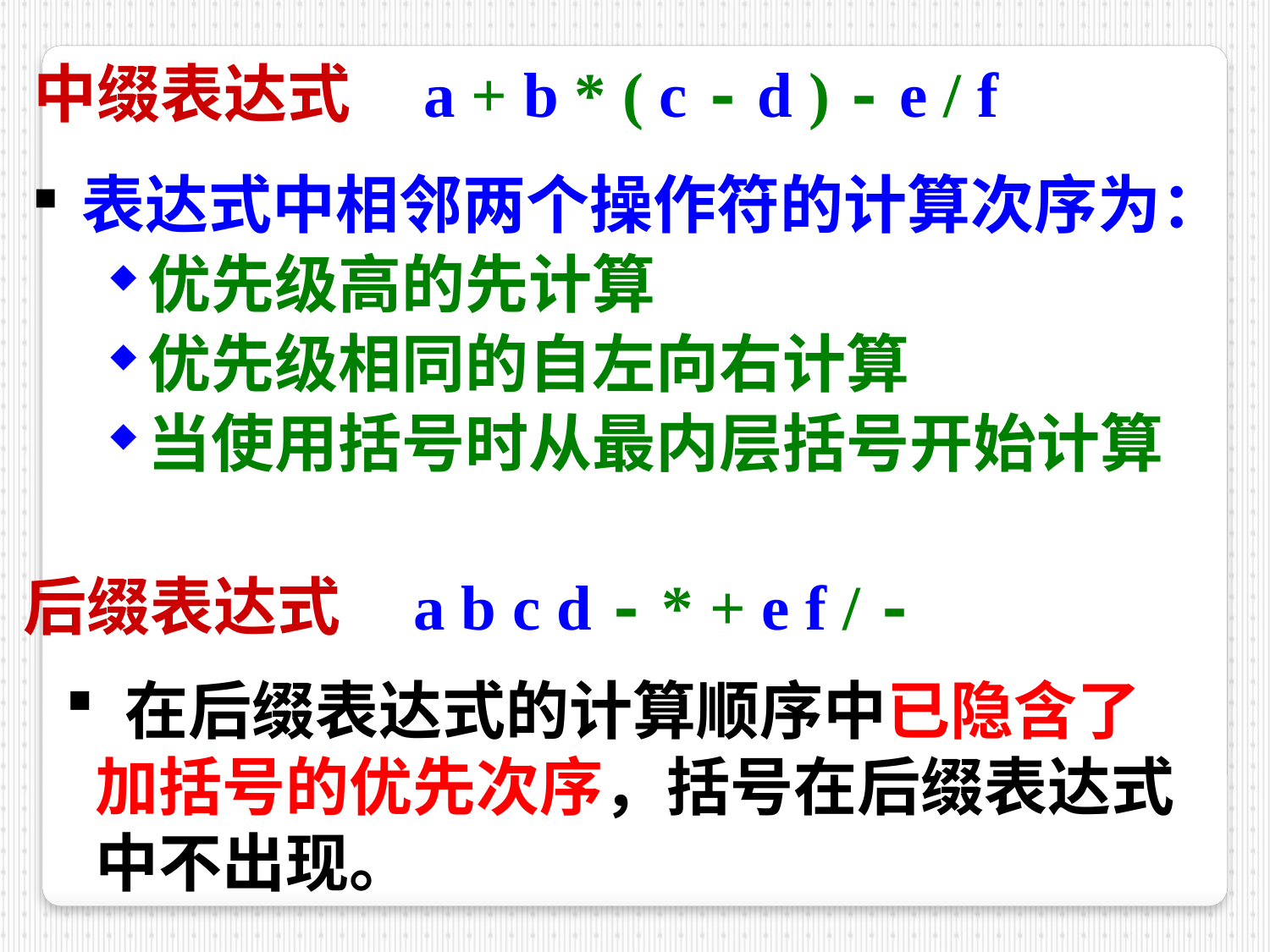

中缀表达式    a + b * ( c - d ) - e / f
表达式中相邻两个操作符的计算次序为：
优先级高的先计算
优先级相同的自左向右计算
当使用括号时从最内层括号开始计算
后缀表达式    a b c d - * + e f / -
 在后缀表达式的计算顺序中已隐含了加括号的优先次序，括号在后缀表达式中不出现。